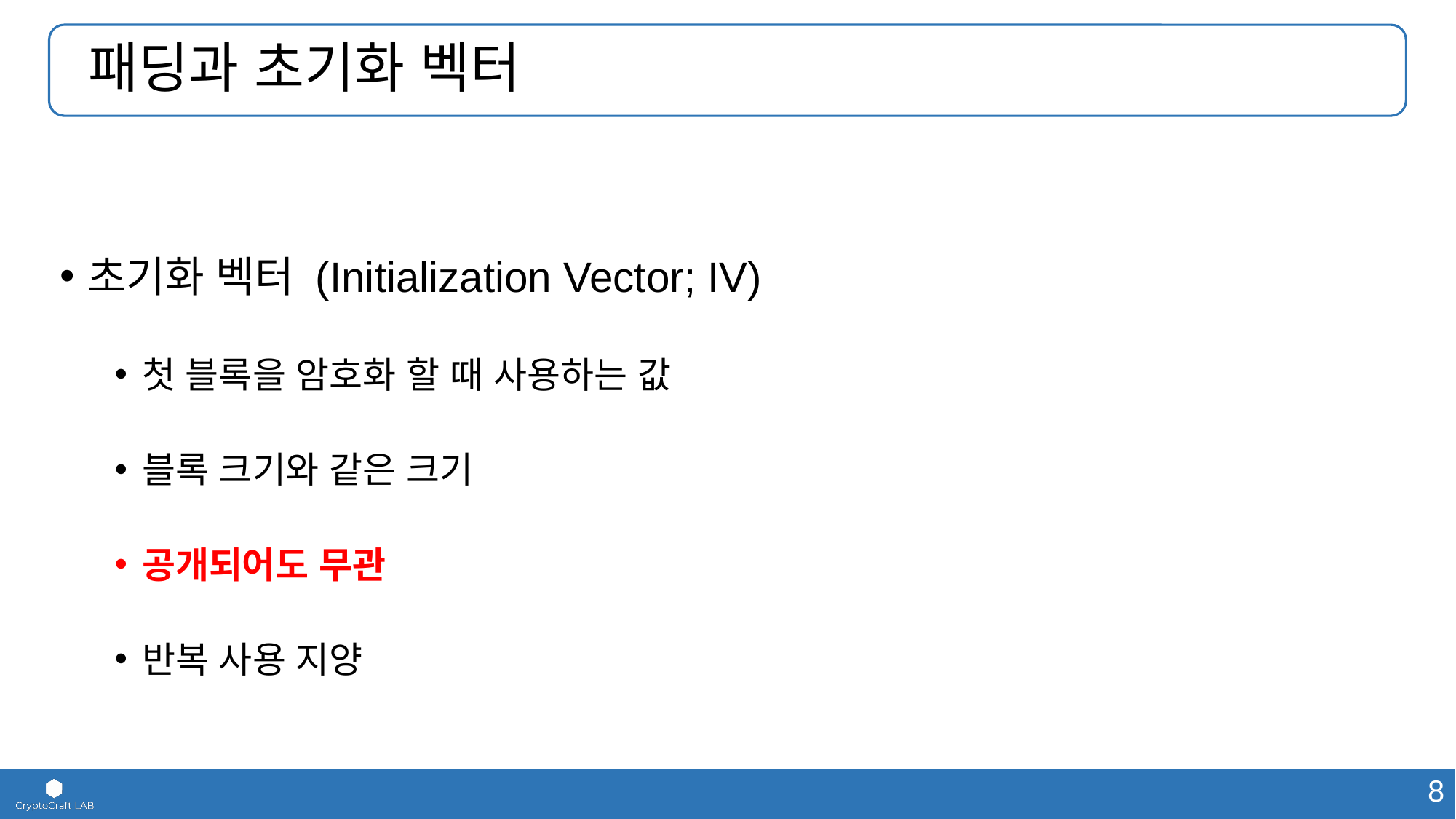

# 패딩과 초기화 벡터
초기화 벡터 (Initialization Vector; IV)
첫 블록을 암호화 할 때 사용하는 값
블록 크기와 같은 크기
공개되어도 무관
반복 사용 지양